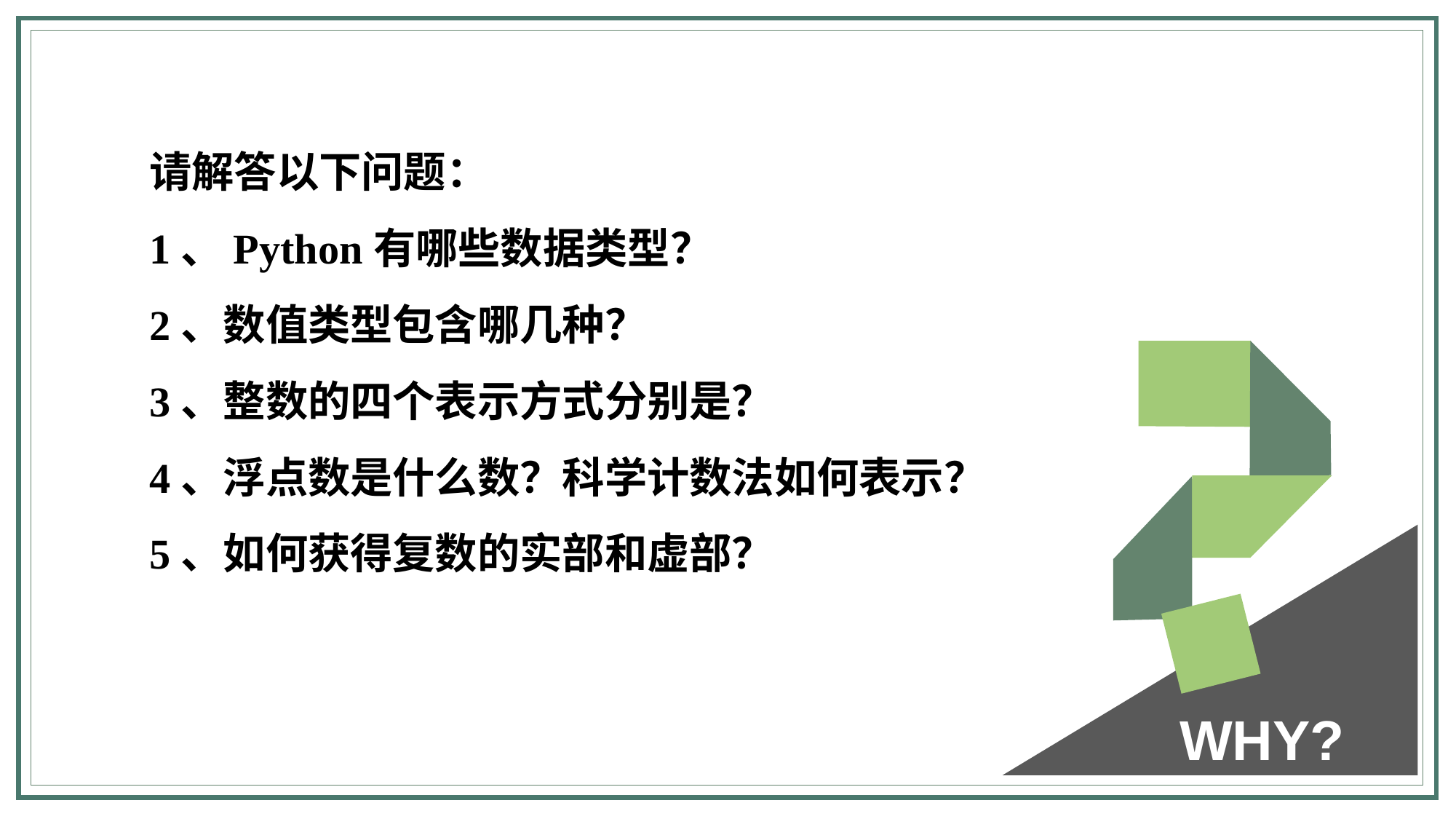

请解答以下问题：
1、Python有哪些数据类型？
2、数值类型包含哪几种？
3、整数的四个表示方式分别是？
4、浮点数是什么数？科学计数法如何表示？
5、如何获得复数的实部和虚部？

WHY?